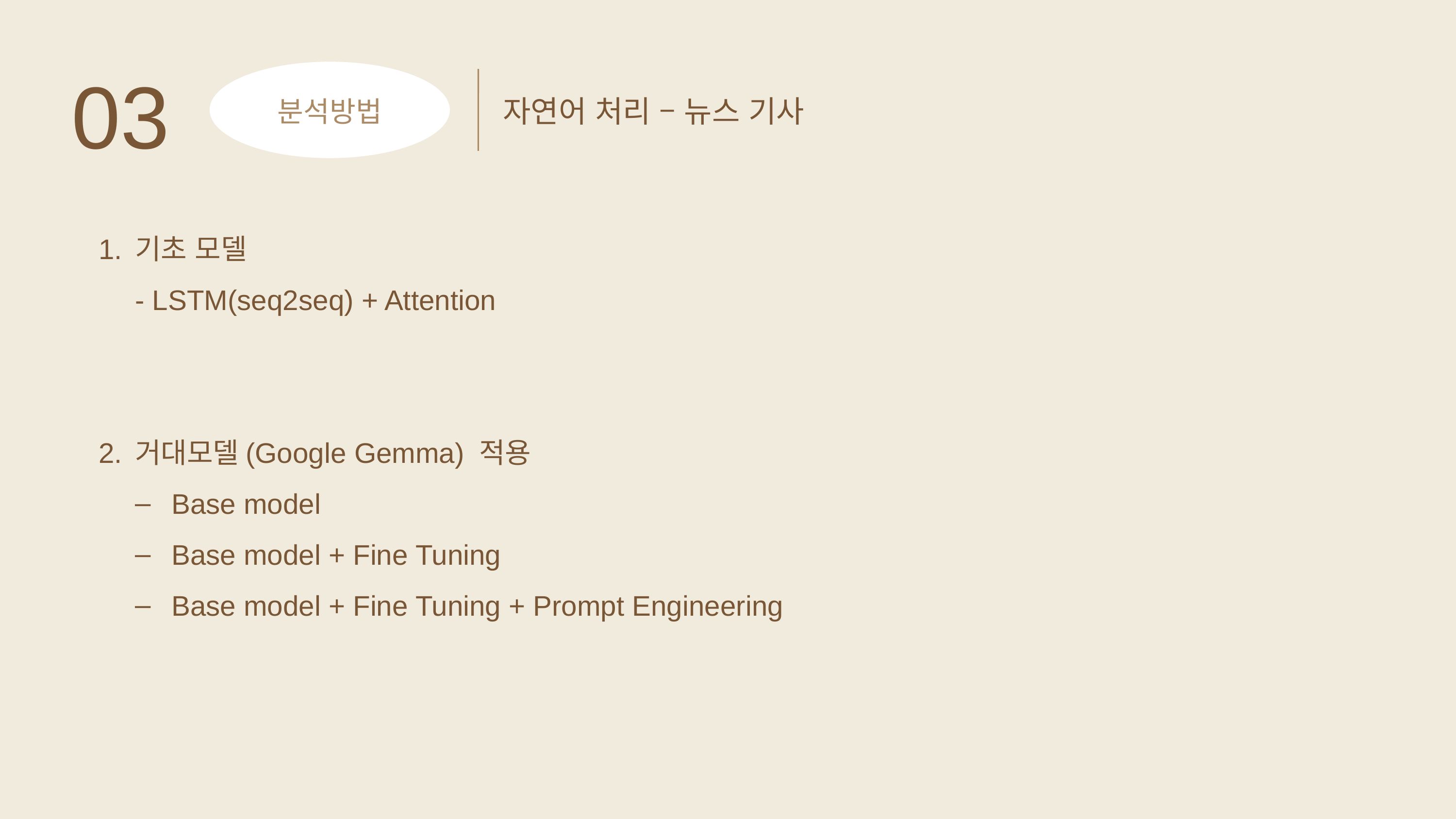

03

자연어 처리 – 뉴스 기사
분석방법
기초 모델
- LSTM(seq2seq) + Attention

거대모델(Google Gemma) 적용
Base model
Base model + Fine Tuning
Base model + Fine Tuning + Prompt Engineering